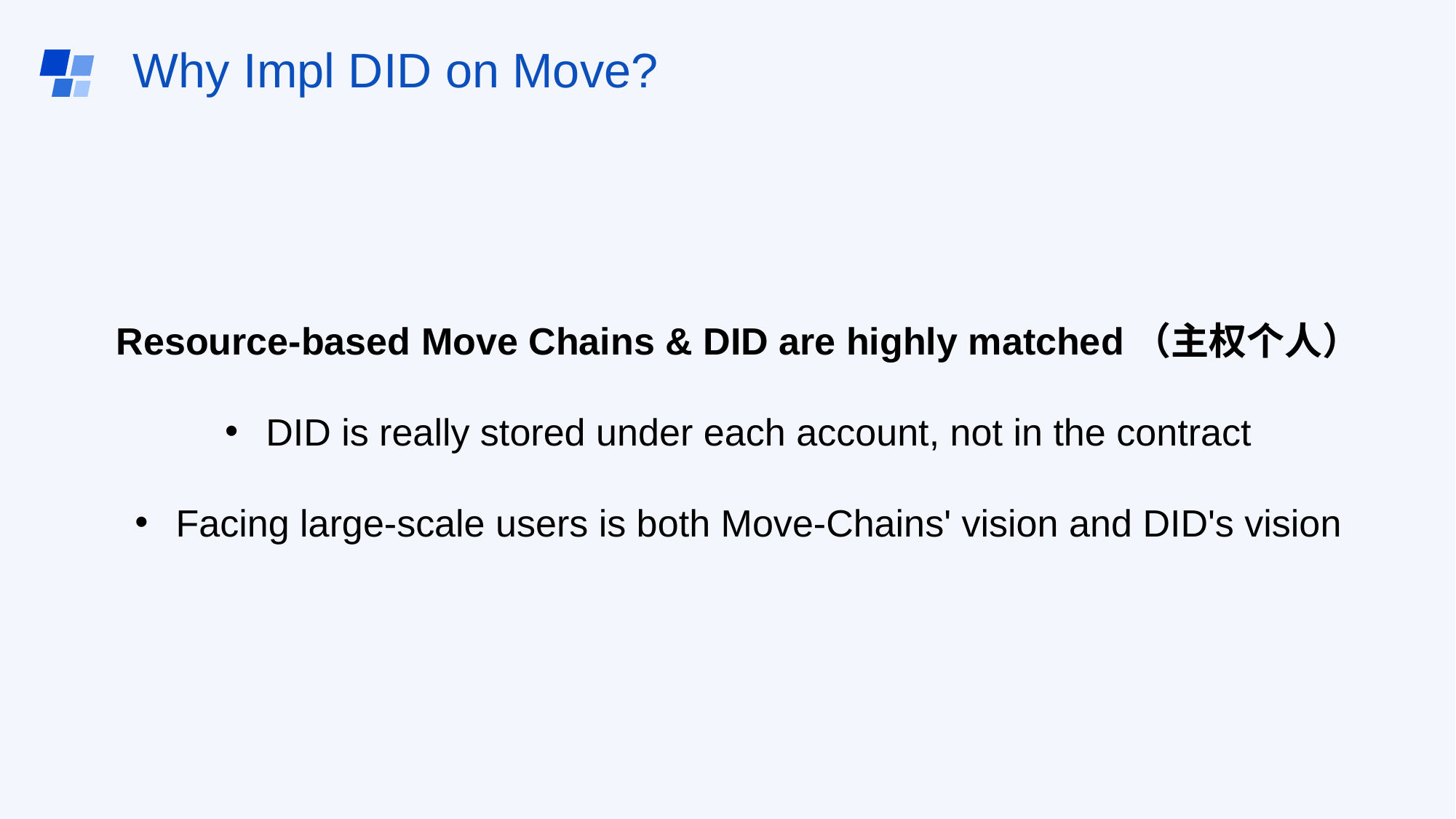

# Why Impl DID on Move?
Resource-based Move Chains & DID are highly matched（主权个人）
DID is really stored under each account, not in the contract
Facing large-scale users is both Move-Chains' vision and DID's vision